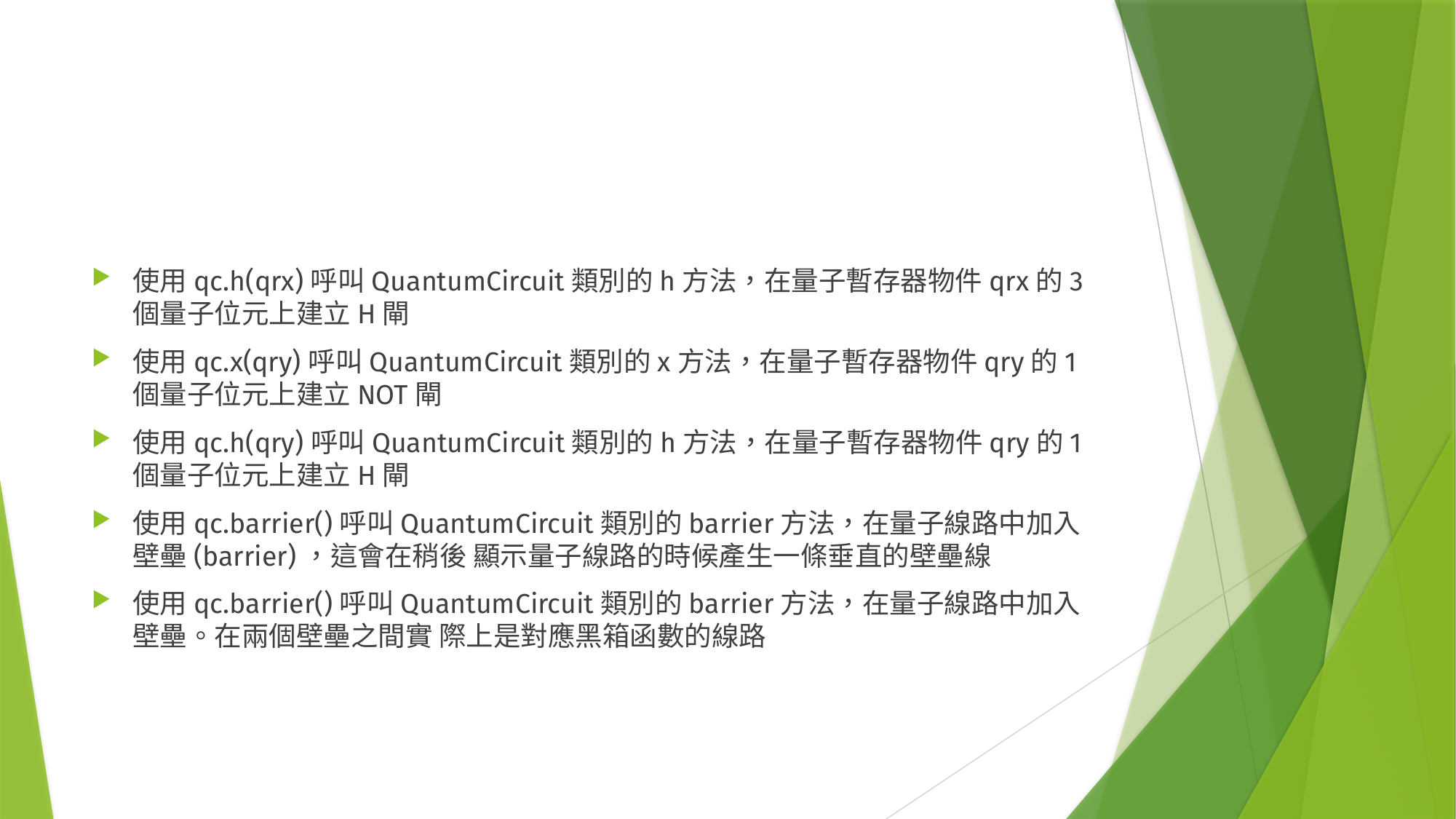

#
使用qc.h(qrx)呼叫QuantumCircuit類別的h方法，在量子暫存器物件qrx的3個量子位元上建立H閘
使用qc.x(qry)呼叫QuantumCircuit類別的x方法，在量子暫存器物件qry的1個量子位元上建立NOT閘
使用qc.h(qry)呼叫QuantumCircuit類別的h方法，在量子暫存器物件qry的1個量子位元上建立H閘
使用qc.barrier()呼叫QuantumCircuit類別的barrier方法，在量子線路中加入壁壘(barrier)，這會在稍後 顯示量子線路的時候產生一條垂直的壁壘線
使用qc.barrier()呼叫QuantumCircuit類別的barrier方法，在量子線路中加入壁壘。在兩個壁壘之間實 際上是對應黑箱函數的線路